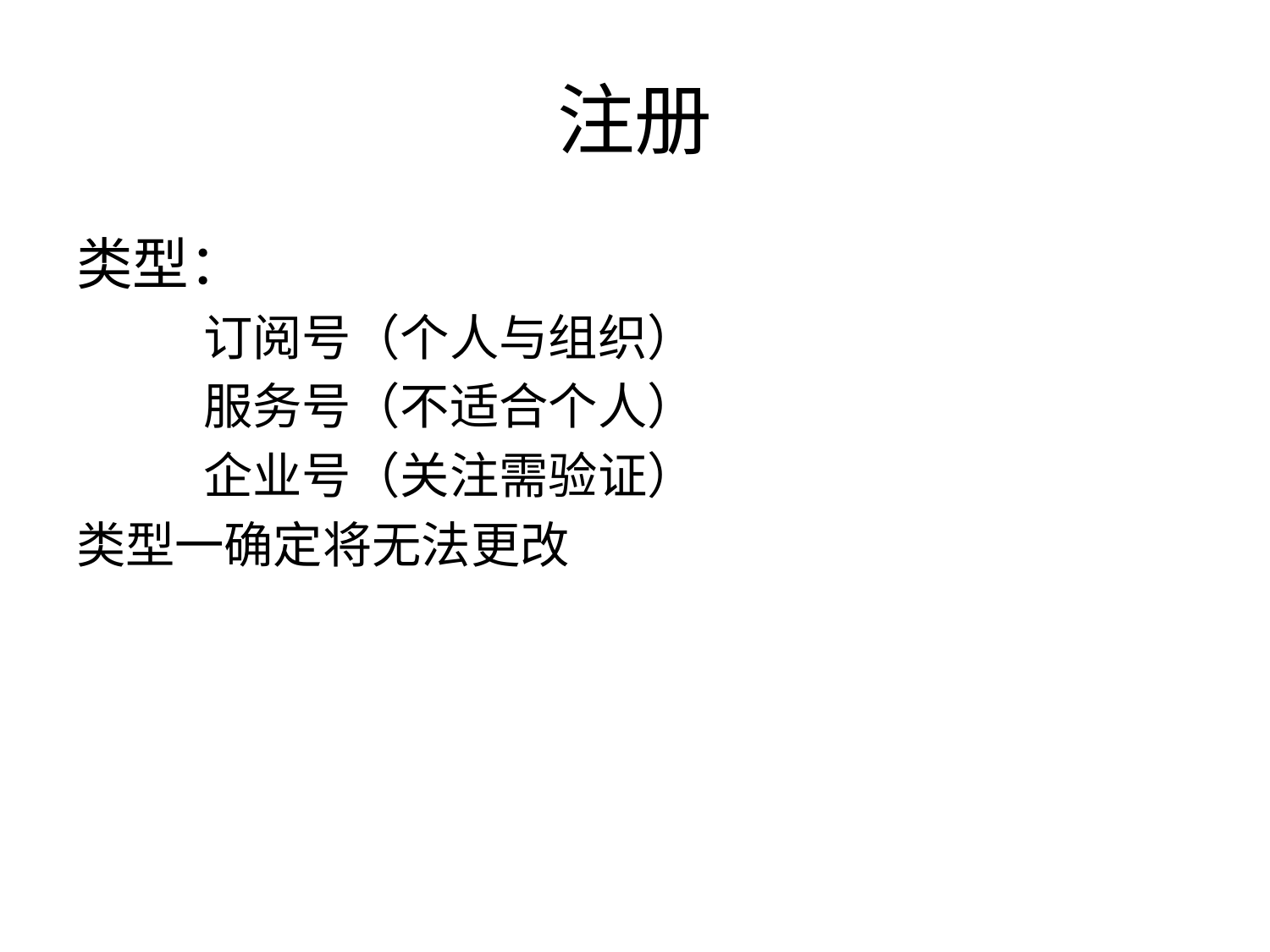

# 注册
类型：
	订阅号（个人与组织）
	服务号（不适合个人）
	企业号（关注需验证）
类型一确定将无法更改